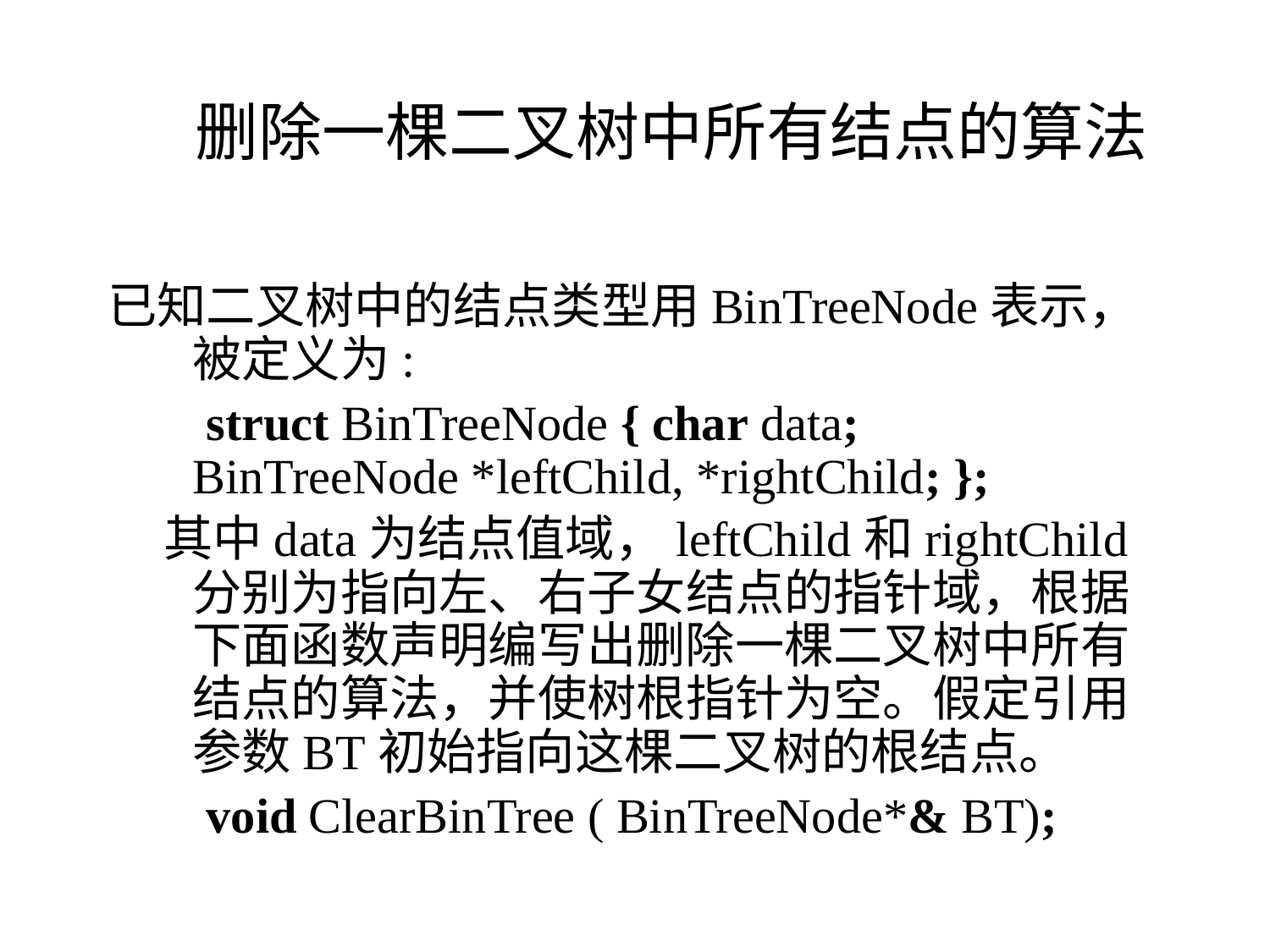

# 删除一棵二叉树中所有结点的算法
已知二叉树中的结点类型用BinTreeNode表示，被定义为:
        struct BinTreeNode { char data;	BinTreeNode *leftChild, *rightChild; };
    其中data为结点值域，leftChild和rightChild分别为指向左、右子女结点的指针域，根据下面函数声明编写出删除一棵二叉树中所有结点的算法，并使树根指针为空。假定引用参数BT初始指向这棵二叉树的根结点。
        void ClearBinTree ( BinTreeNode*& BT);